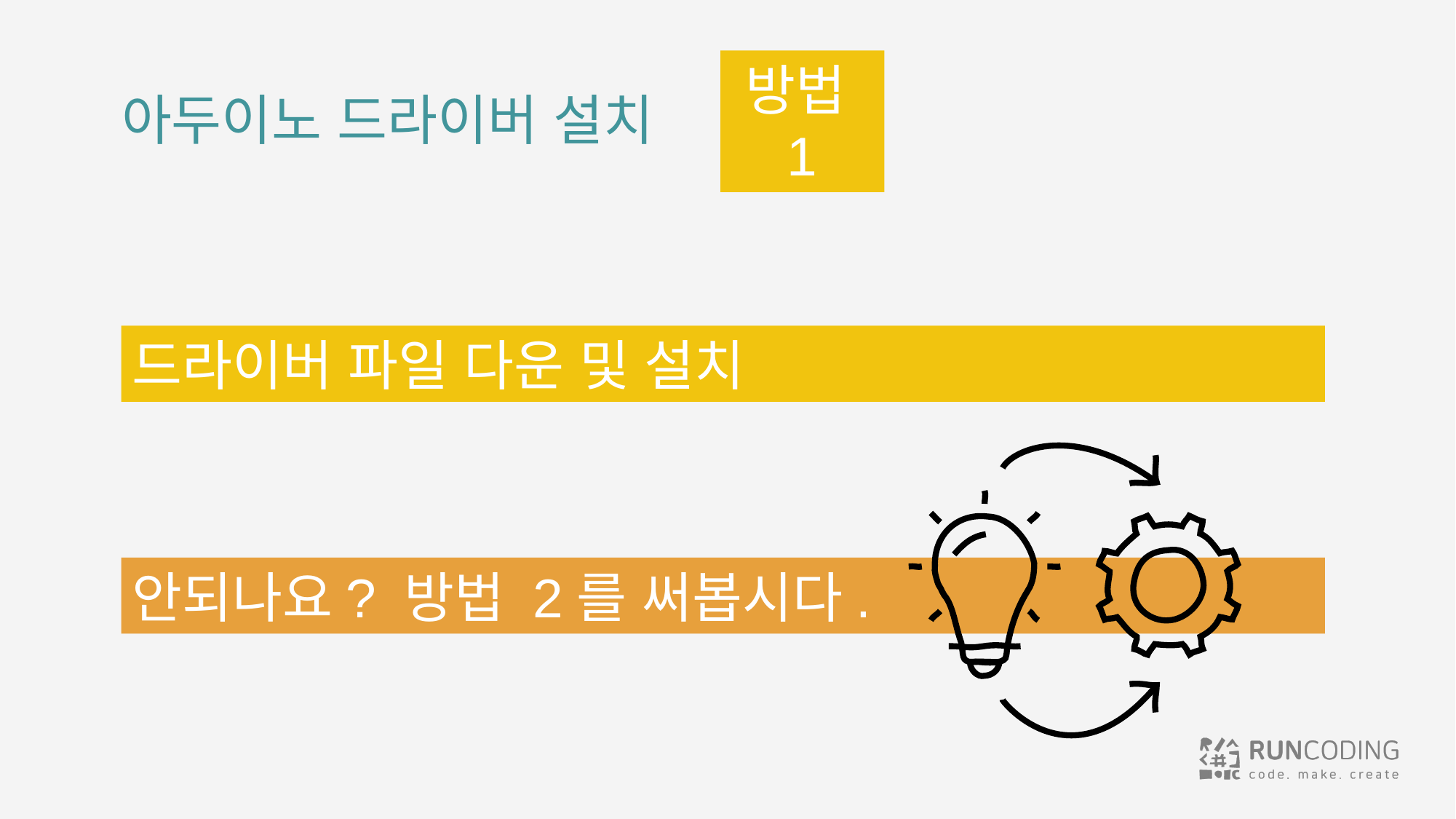

# 아두이노 드라이버 설치
방법1
드라이버 파일 다운 및 설치

안되나요? 방법 2를 써봅시다.